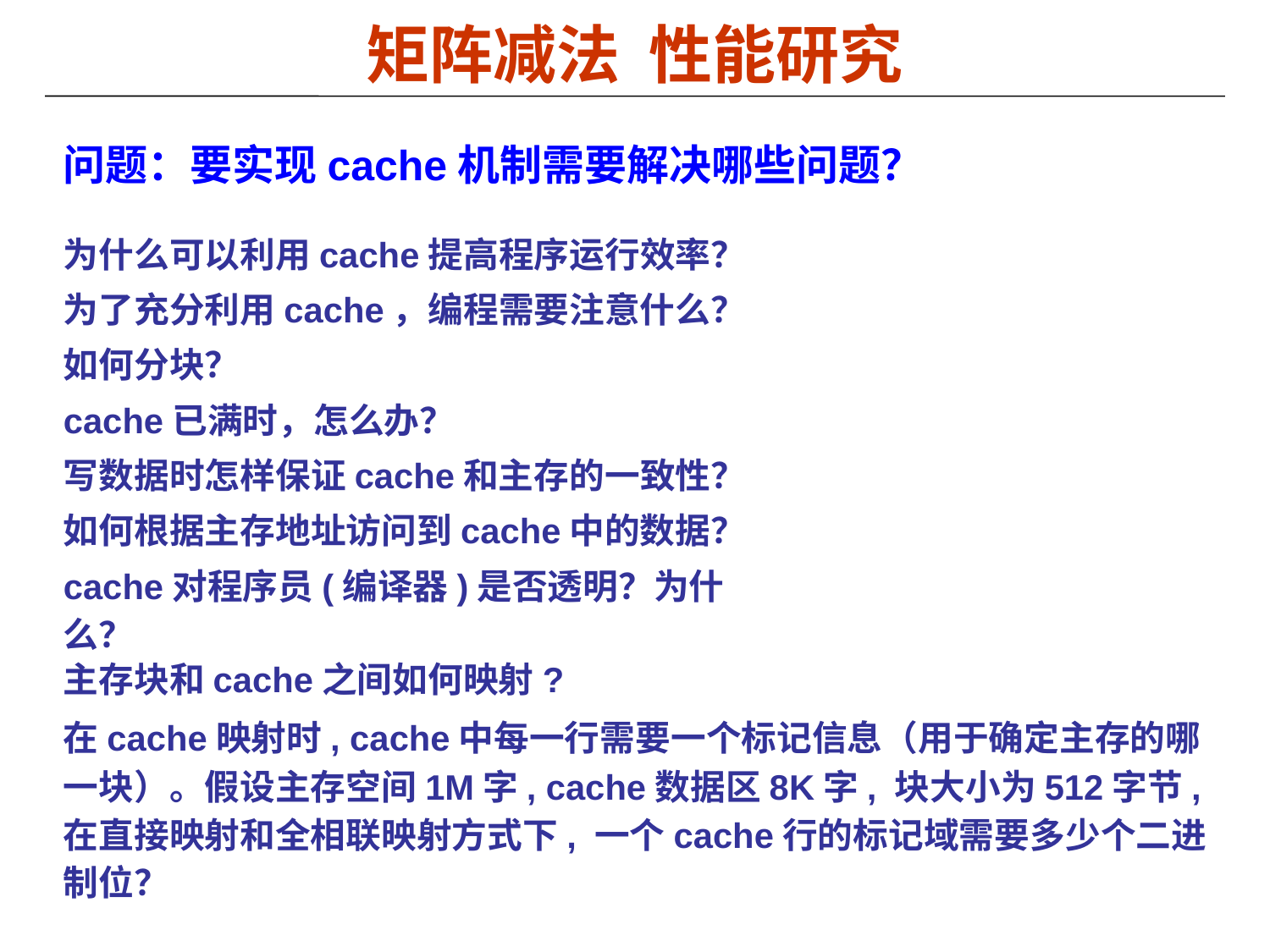

# 矩阵减法  性能研究
问题：要实现cache机制需要解决哪些问题？
为什么可以利用cache提高程序运行效率？
为了充分利用cache，编程需要注意什么？
如何分块？
cache已满时，怎么办？
写数据时怎样保证cache和主存的一致性？
如何根据主存地址访问到cache中的数据？
cache对程序员(编译器)是否透明？为什么？
主存块和cache之间如何映射?
在cache映射时, cache中每一行需要一个标记信息（用于确定主存的哪一块）。假设主存空间1M字, cache数据区8K字, 块大小为512字节, 在直接映射和全相联映射方式下, 一个cache行的标记域需要多少个二进制位？